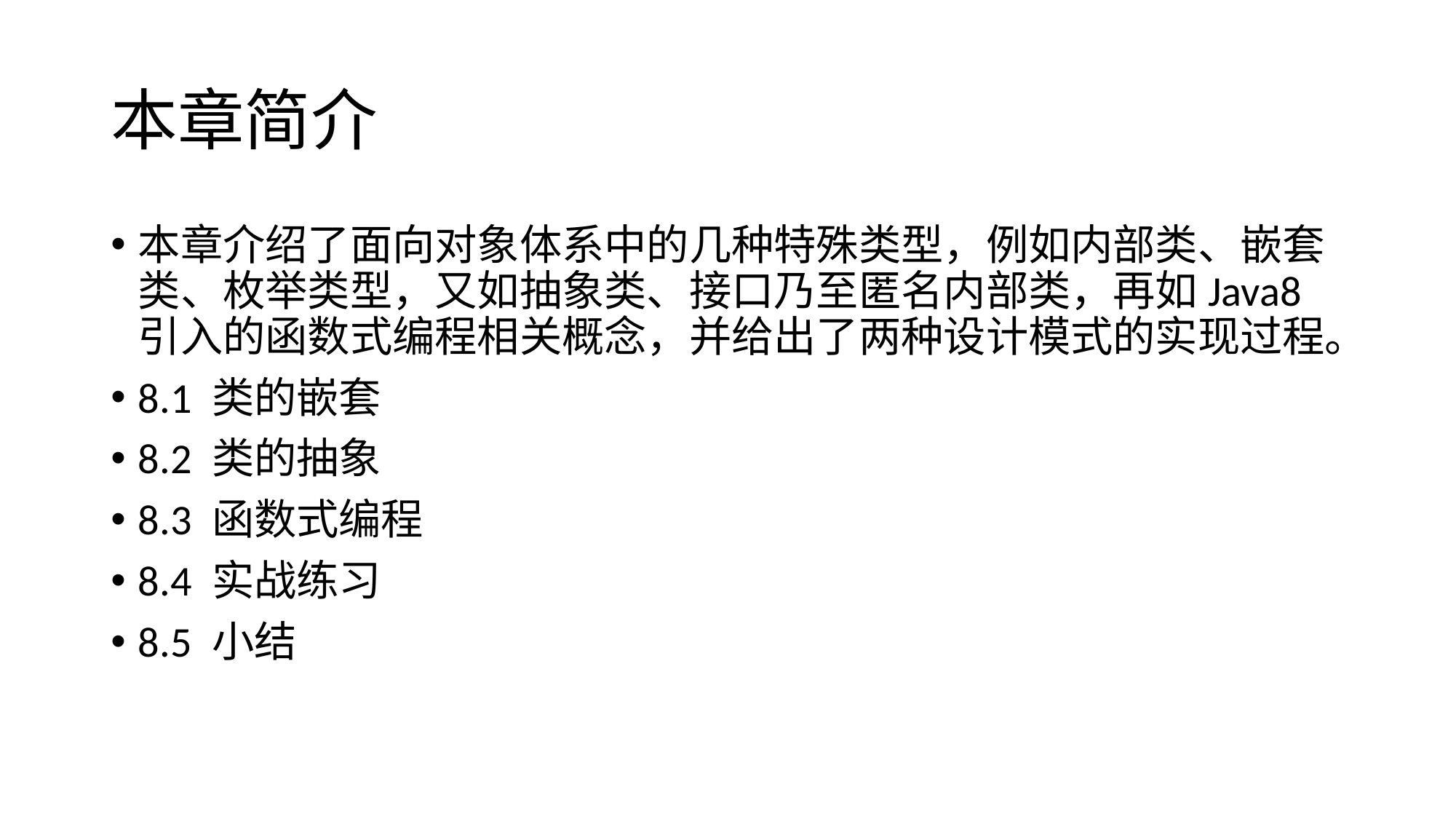

# 本章简介
本章介绍了面向对象体系中的几种特殊类型，例如内部类、嵌套类、枚举类型，又如抽象类、接口乃至匿名内部类，再如Java8引入的函数式编程相关概念，并给出了两种设计模式的实现过程。
8.1 类的嵌套
8.2 类的抽象
8.3 函数式编程
8.4 实战练习
8.5 小结